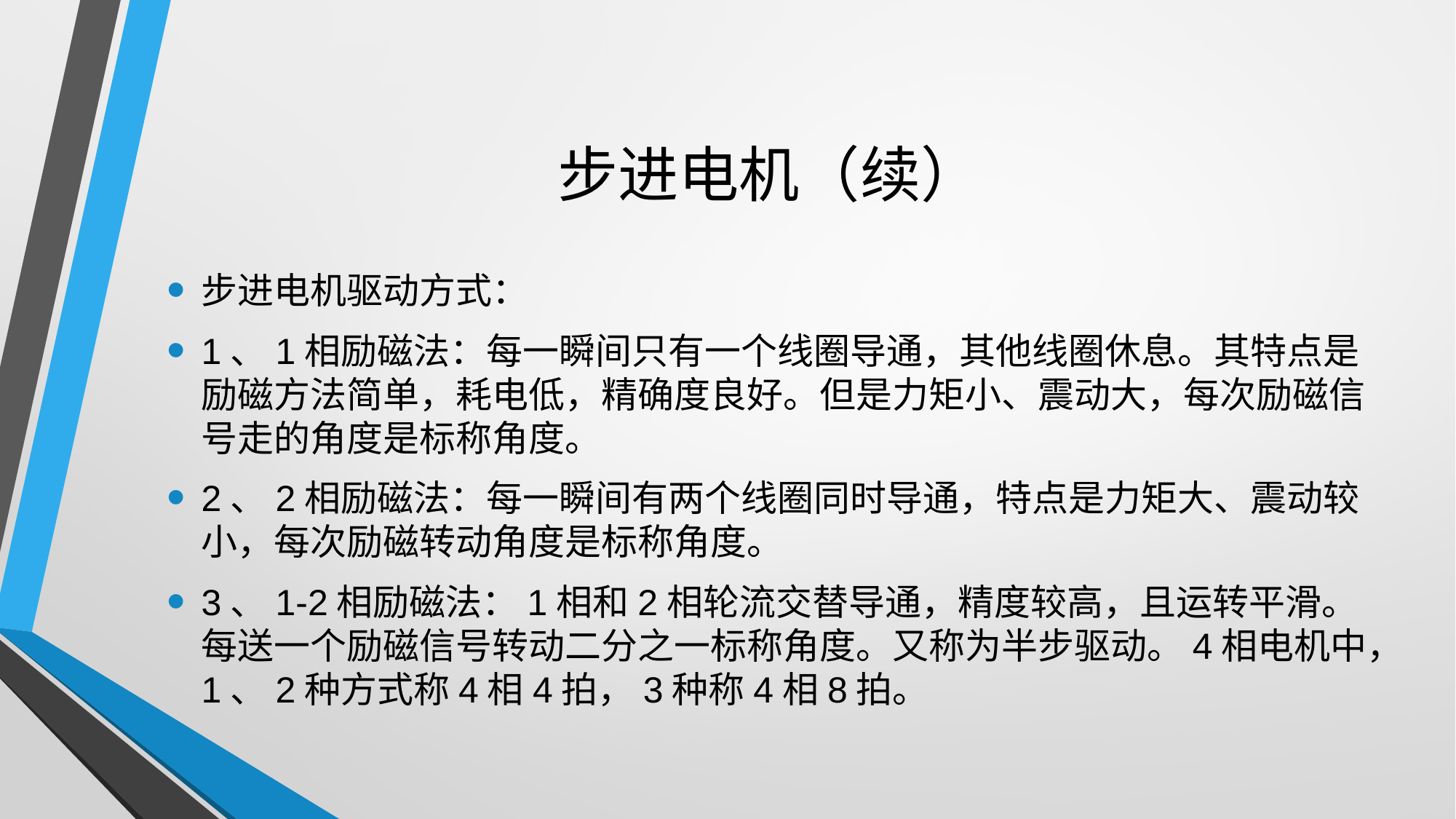

# 步进电机（续）
步进电机驱动方式：
1、1相励磁法：每一瞬间只有一个线圈导通，其他线圈休息。其特点是励磁方法简单，耗电低，精确度良好。但是力矩小、震动大，每次励磁信号走的角度是标称角度。
2、2相励磁法：每一瞬间有两个线圈同时导通，特点是力矩大、震动较小，每次励磁转动角度是标称角度。
3、1-2相励磁法：1相和2相轮流交替导通，精度较高，且运转平滑。每送一个励磁信号转动二分之一标称角度。又称为半步驱动。4相电机中，1、2种方式称4相4拍，3种称4相8拍。